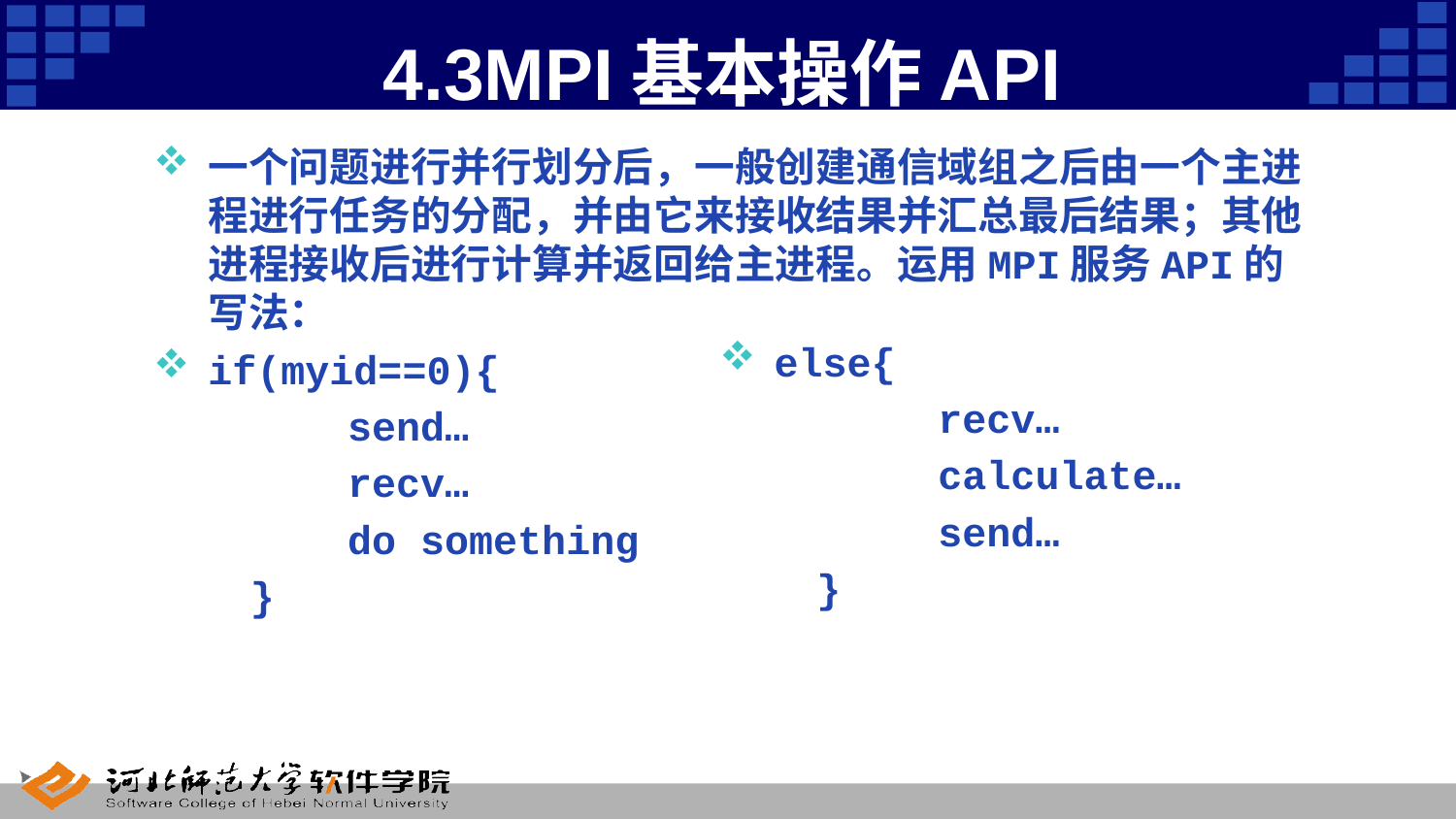

# 4.3MPI基本操作API
一个问题进行并行划分后，一般创建通信域组之后由一个主进程进行任务的分配，并由它来接收结果并汇总最后结果；其他进程接收后进行计算并返回给主进程。运用MPI服务API的写法：
if(myid==0){
        send…
        recv…
        do something
    }

else{
         recv…
         calculate…
         send…
    }